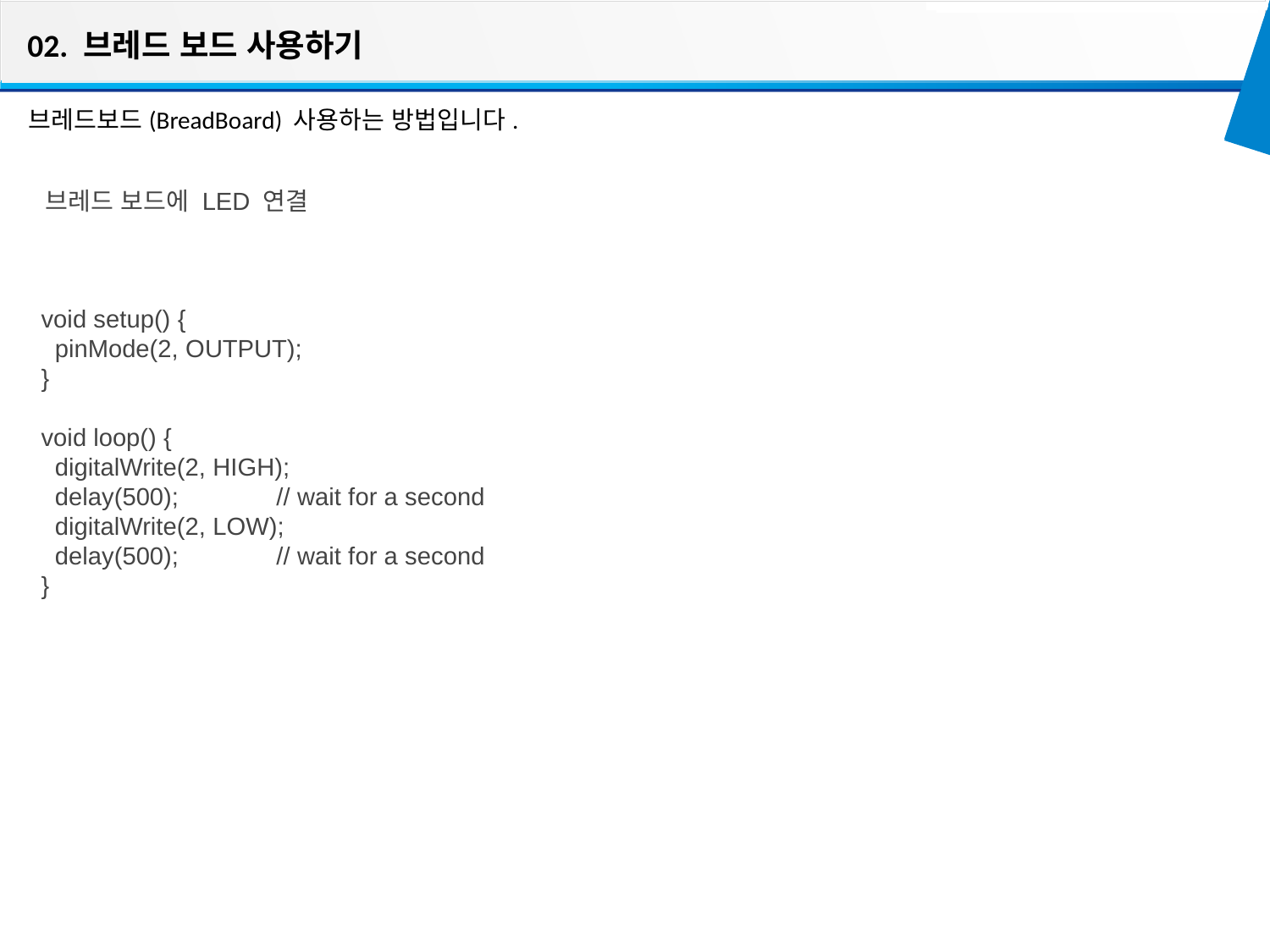

02. 브레드 보드 사용하기

브레드보드(BreadBoard) 사용하는 방법입니다.
브레드 보드에 LED 연결
void setup() {
  pinMode(2, OUTPUT);
}
void loop() {
  digitalWrite(2, HIGH); 
  delay(500);              // wait for a second
  digitalWrite(2, LOW);   
  delay(500);              // wait for a second
}